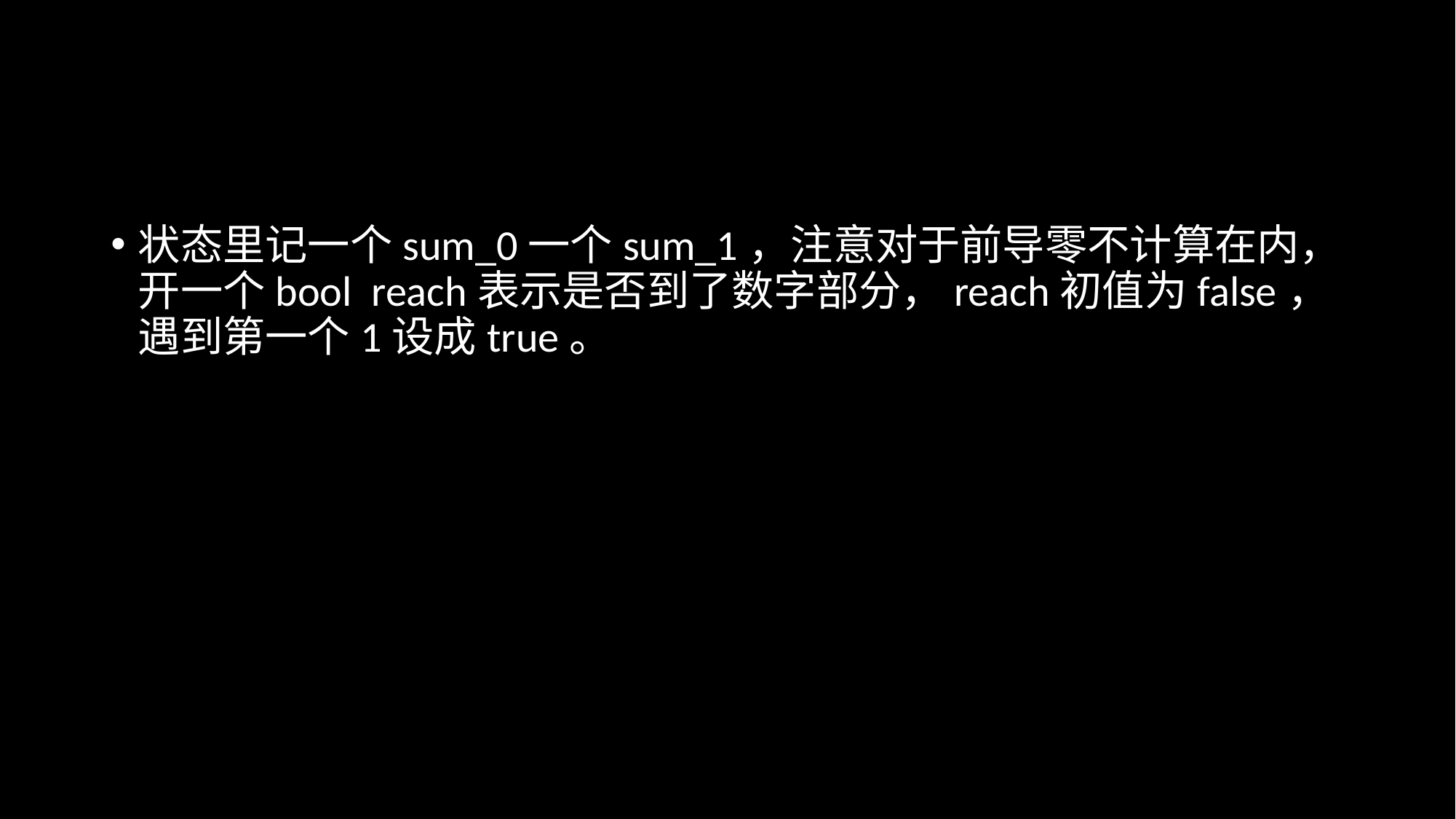

#
状态里记一个sum_0一个sum_1，注意对于前导零不计算在内，开一个bool  reach表示是否到了数字部分，reach初值为false，遇到第一个1设成true。